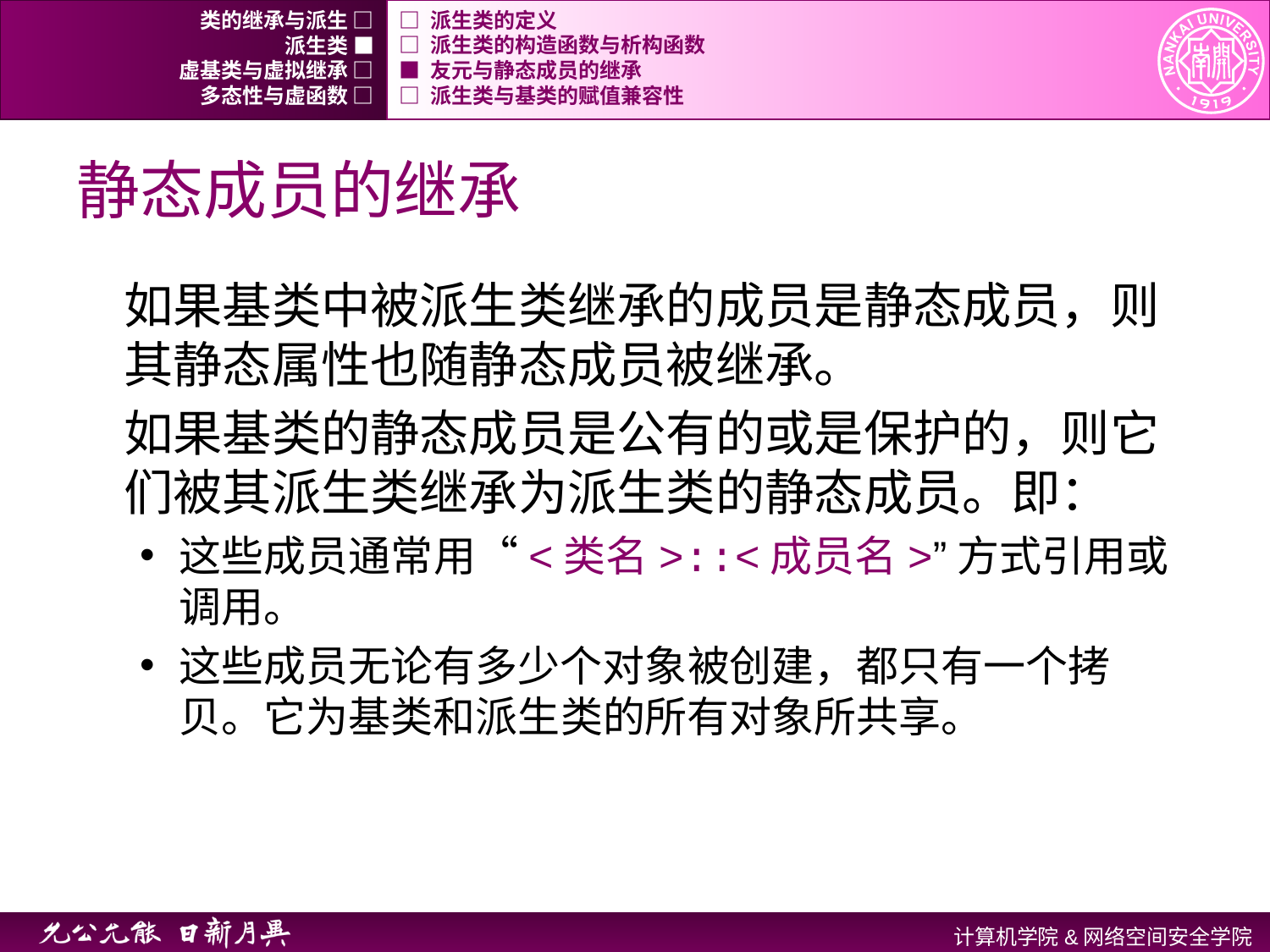

类的继承与派生 □
□ 派生类的定义
派生类 ■
□ 派生类的构造函数与析构函数
虚基类与虚拟继承 □
■ 友元与静态成员的继承
多态性与虚函数 □
□ 派生类与基类的赋值兼容性
# 静态成员的继承
如果基类中被派生类继承的成员是静态成员，则其静态属性也随静态成员被继承。
如果基类的静态成员是公有的或是保护的，则它们被其派生类继承为派生类的静态成员。即：
这些成员通常用“<类名>::<成员名>”方式引用或调用。
这些成员无论有多少个对象被创建，都只有一个拷贝。它为基类和派生类的所有对象所共享。